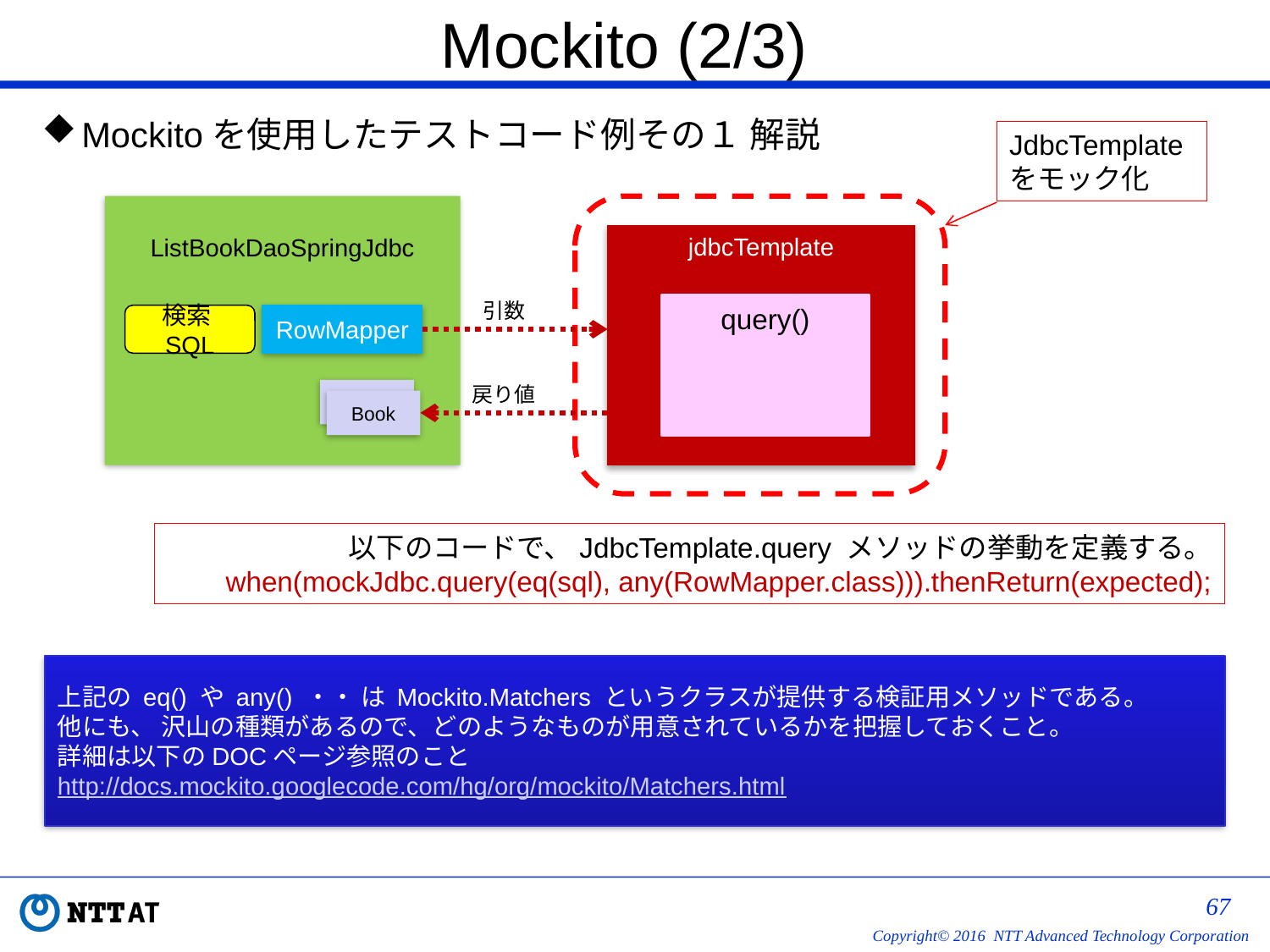

# Mockito (2/3)
Mockitoを使用したテストコード例その１ 解説
JdbcTemplate
をモック化

ListBookDaoSpringJdbc
jdbcTemplate
引数
query()
検索SQL
RowMapper
戻り値
Book
Book
以下のコードで、JdbcTemplate.query メソッドの挙動を定義する。
when(mockJdbc.query(eq(sql), any(RowMapper.class))).thenReturn(expected);
上記の eq() や any() ・・ は Mockito.Matchers というクラスが提供する検証用メソッドである。
他にも、 沢山の種類があるので、どのようなものが用意されているかを把握しておくこと。
詳細は以下のDOCページ参照のこと
http://docs.mockito.googlecode.com/hg/org/mockito/Matchers.html
67